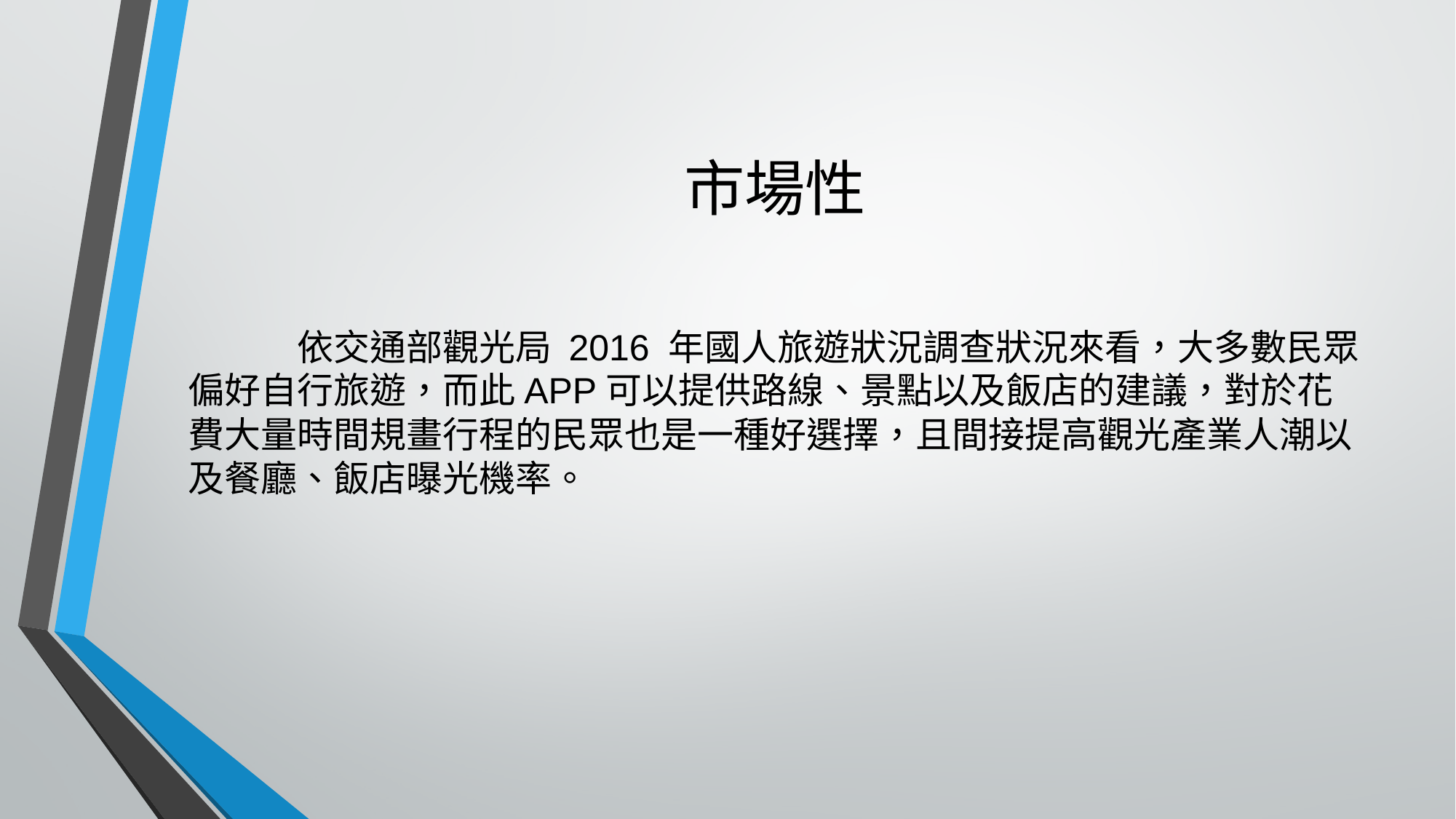

# 市場性
	依交通部觀光局 2016 年國人旅遊狀況調查狀況來看，大多數民眾偏好自行旅遊，而此APP可以提供路線、景點以及飯店的建議，對於花費大量時間規畫行程的民眾也是一種好選擇，且間接提高觀光產業人潮以及餐廳、飯店曝光機率。